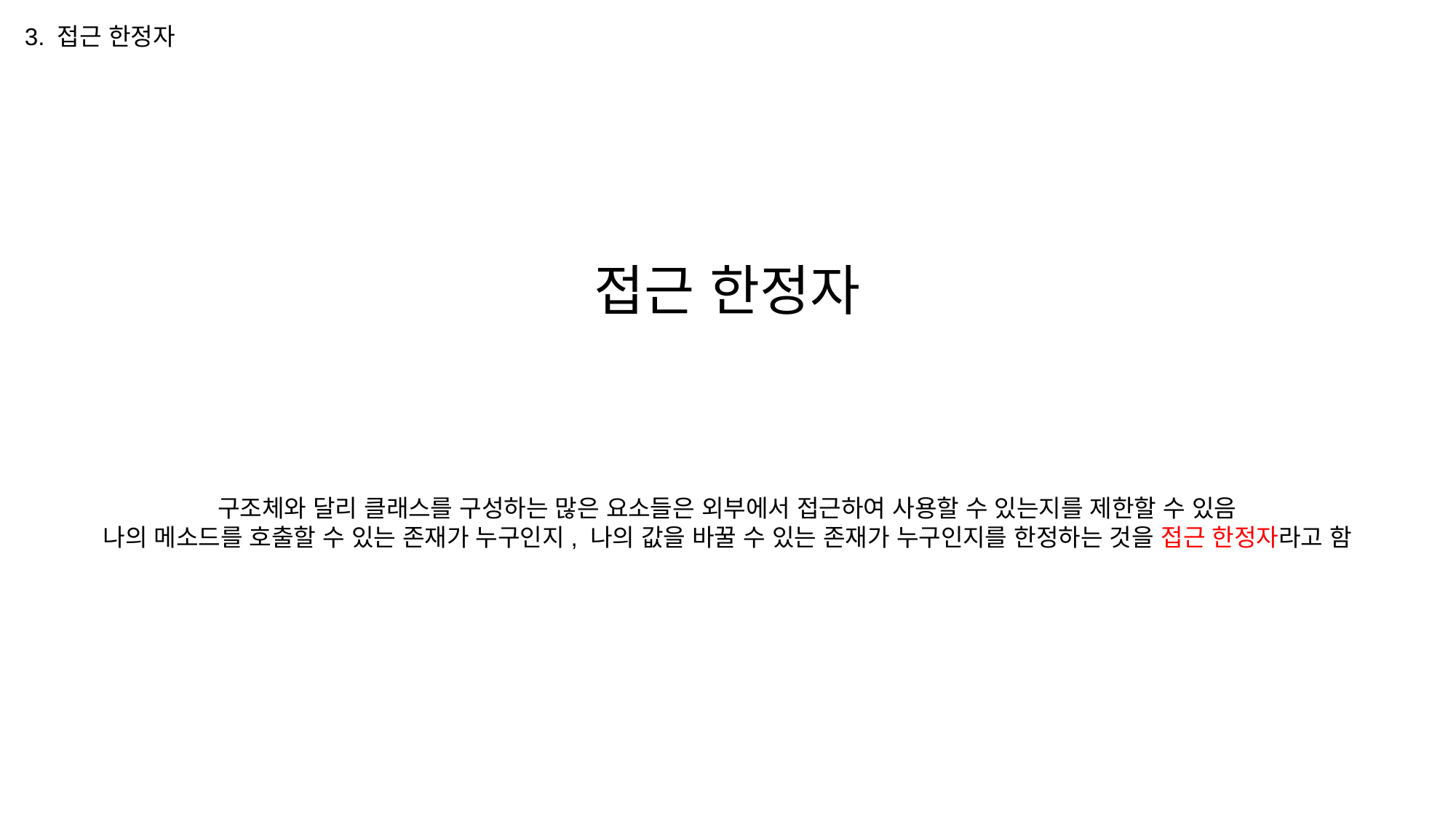

3. 접근 한정자
접근 한정자
구조체와 달리 클래스를 구성하는 많은 요소들은 외부에서 접근하여 사용할 수 있는지를 제한할 수 있음
나의 메소드를 호출할 수 있는 존재가 누구인지, 나의 값을 바꿀 수 있는 존재가 누구인지를 한정하는 것을 접근 한정자라고 함